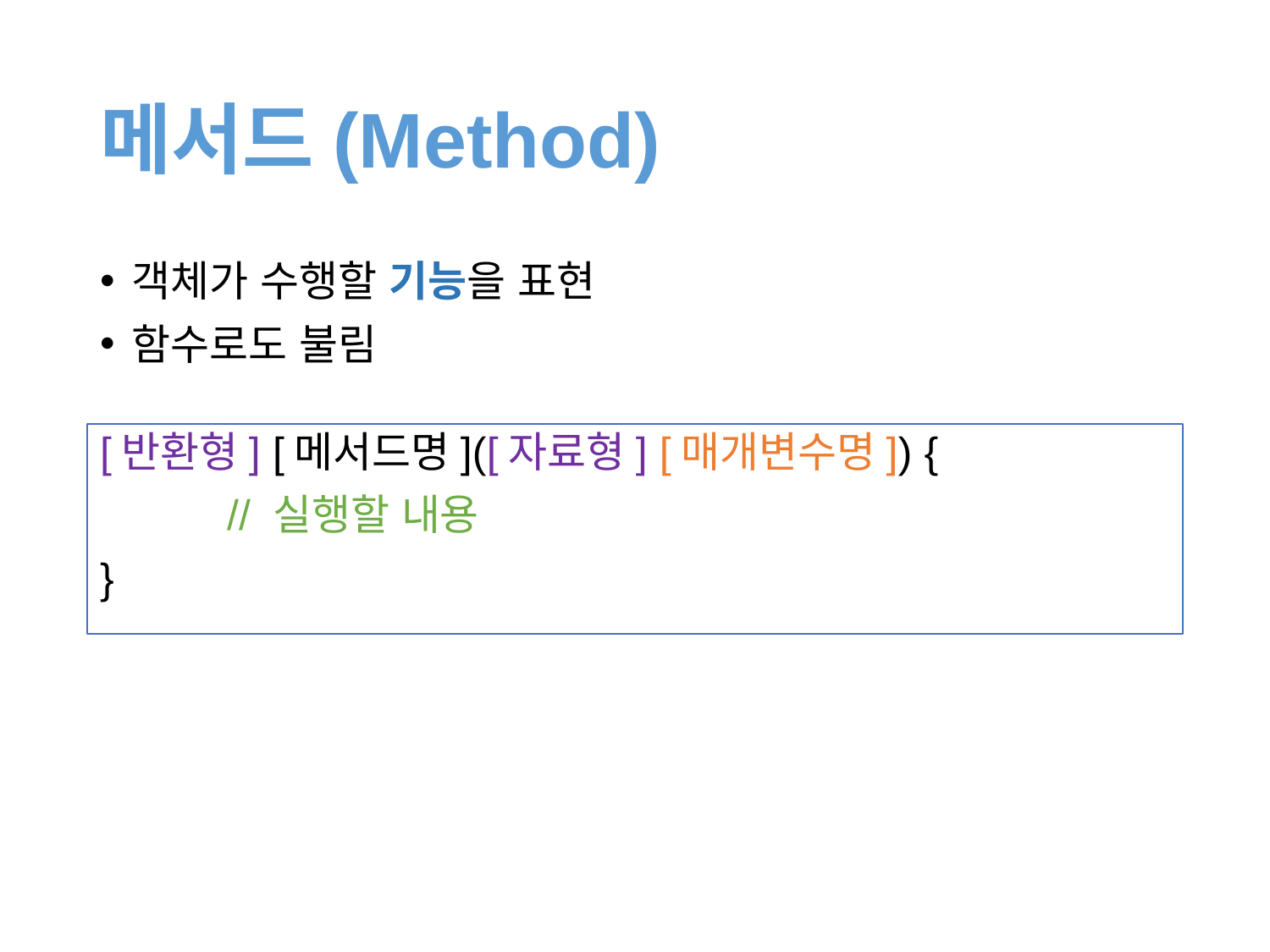

# 메서드(Method)
객체가 수행할 기능을 표현
함수로도 불림
[반환형] [메서드명]([자료형] [매개변수명]) {
	// 실행할 내용
}